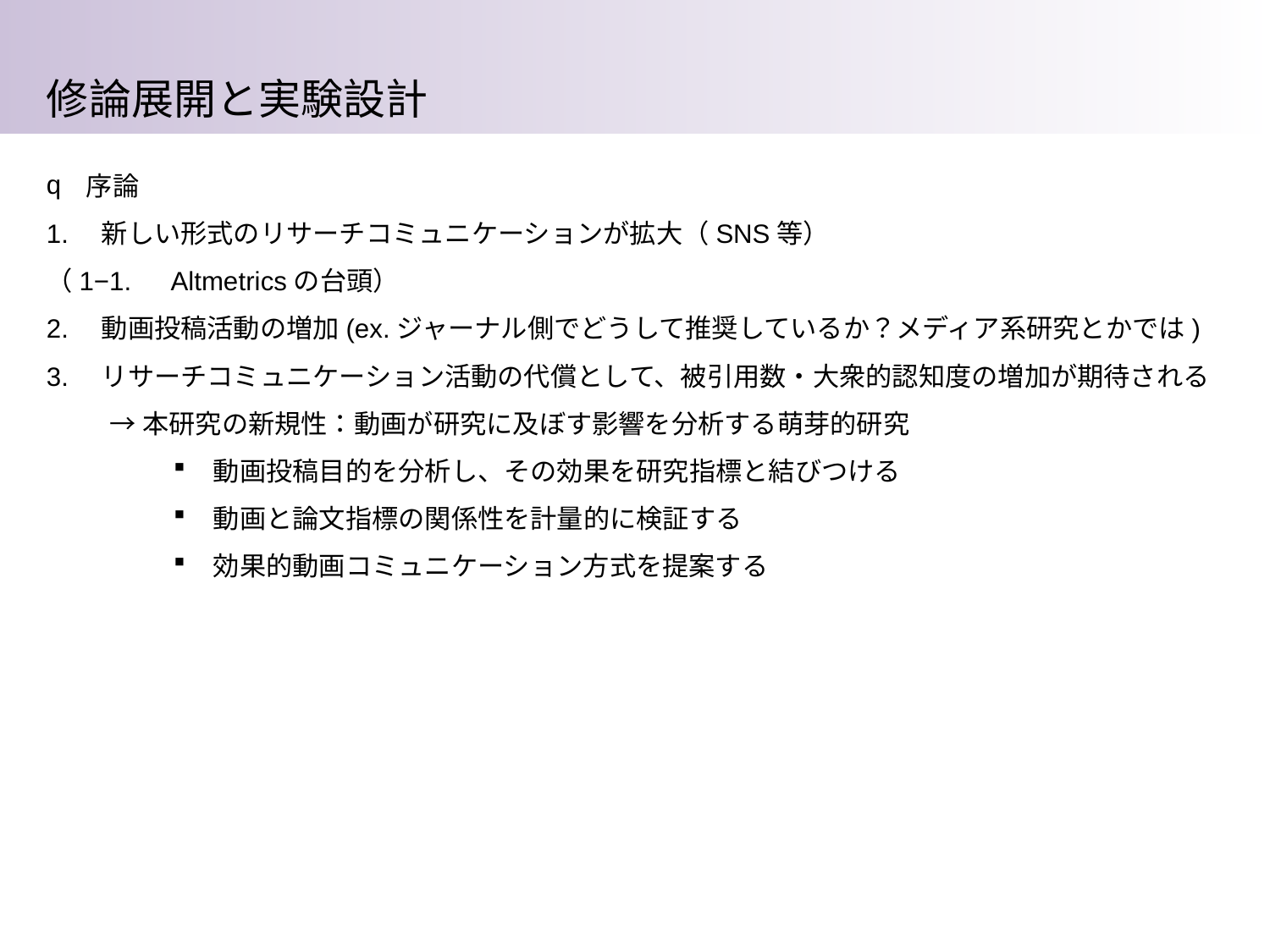

修論展開と実験設計
序論
1.　新しい形式のリサーチコミュニケーションが拡大（SNS等）
（1−1.　Altmetricsの台頭）
2.　動画投稿活動の増加(ex.ジャーナル側でどうして推奨しているか？メディア系研究とかでは)
3.　リサーチコミュニケーション活動の代償として、被引用数・大衆的認知度の増加が期待される
→本研究の新規性：動画が研究に及ぼす影響を分析する萌芽的研究
動画投稿目的を分析し、その効果を研究指標と結びつける
動画と論文指標の関係性を計量的に検証する
効果的動画コミュニケーション方式を提案する